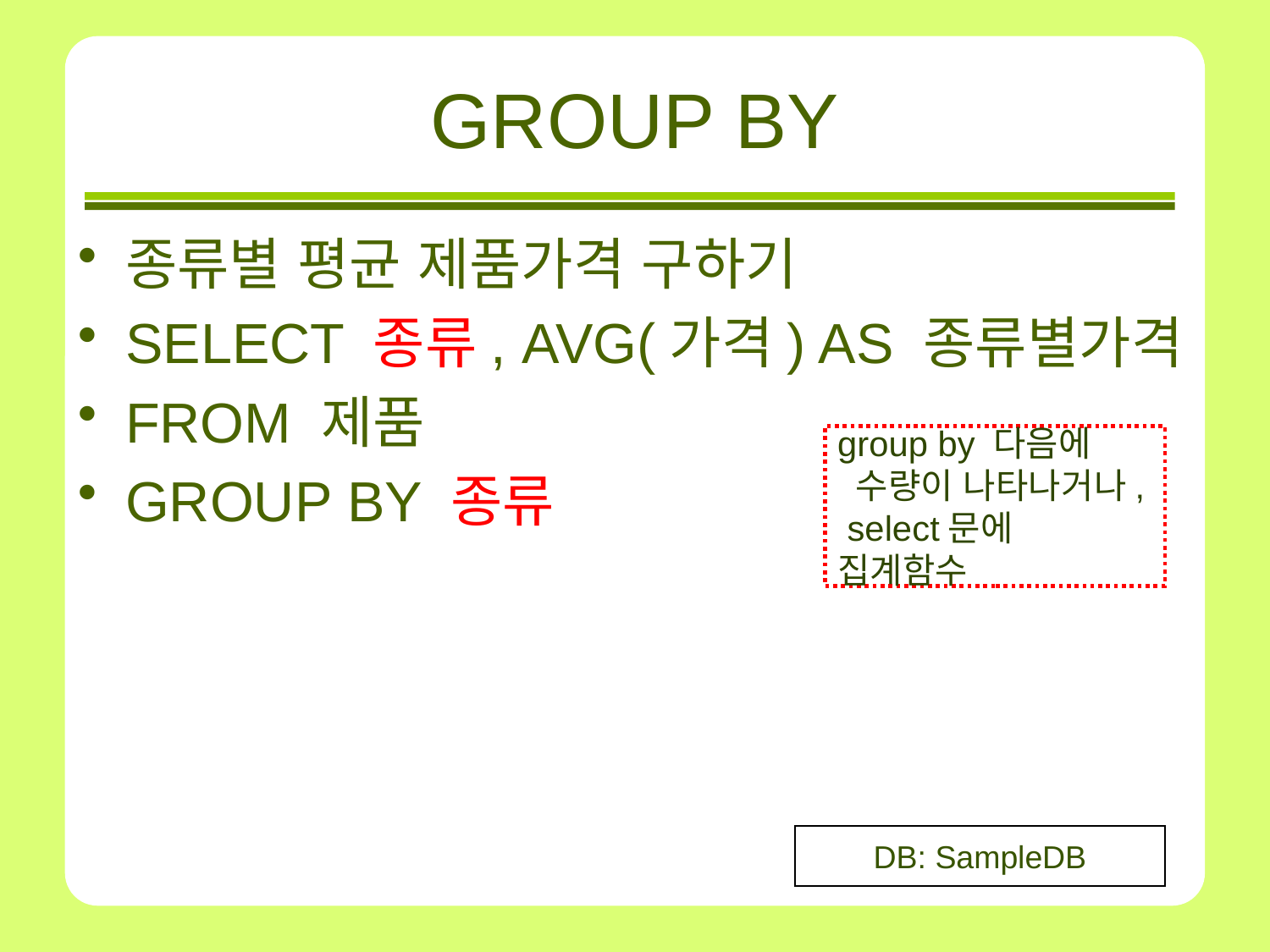

# GROUP BY
종류별 평균 제품가격 구하기
SELECT 종류, AVG(가격) AS 종류별가격
FROM 제품
GROUP BY 종류
group by 다음에
 수량이 나타나거나,
 select문에 집계함수
DB: SampleDB